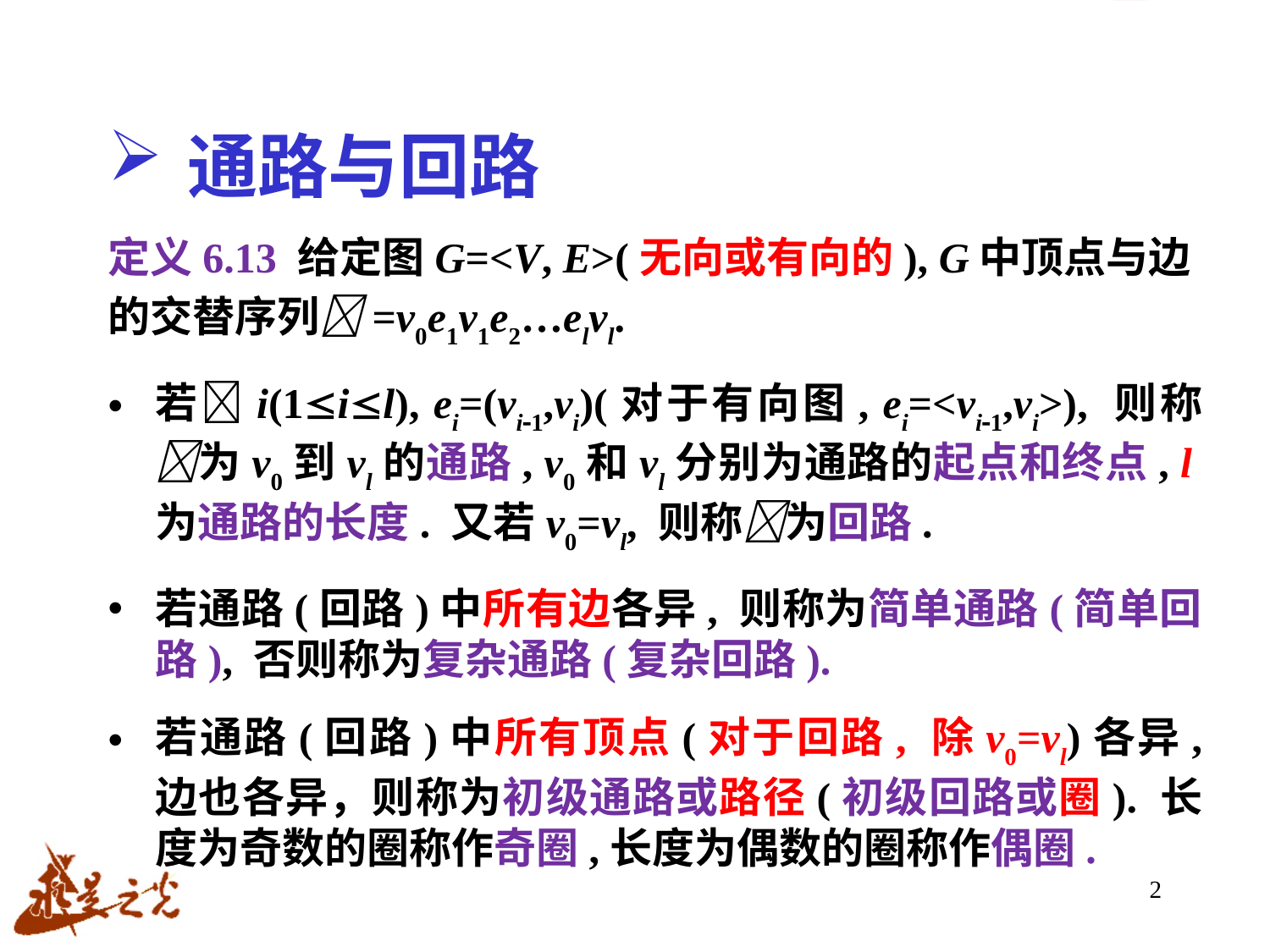

# 通路与回路
定义6.13 给定图G=<V, E>(无向或有向的), G中顶点与边
的交替序列Γ=v0e1v1e2…elvl.
若∀i(1≤i≤l), ei=(vi−1,vi)(对于有向图, ei=<vi−1,vi>), 则称Γ为v0到vl的通路, v0和vl分别为通路的起点和终点, l为通路的长度. 又若v0=vl, 则称Γ为回路.
若通路(回路)中所有边各异, 则称为简单通路(简单回路), 否则称为复杂通路(复杂回路).
若通路(回路)中所有顶点(对于回路, 除v0=vl)各异, 边也各异，则称为初级通路或路径(初级回路或圈). 长度为奇数的圈称作奇圈,长度为偶数的圈称作偶圈.

2